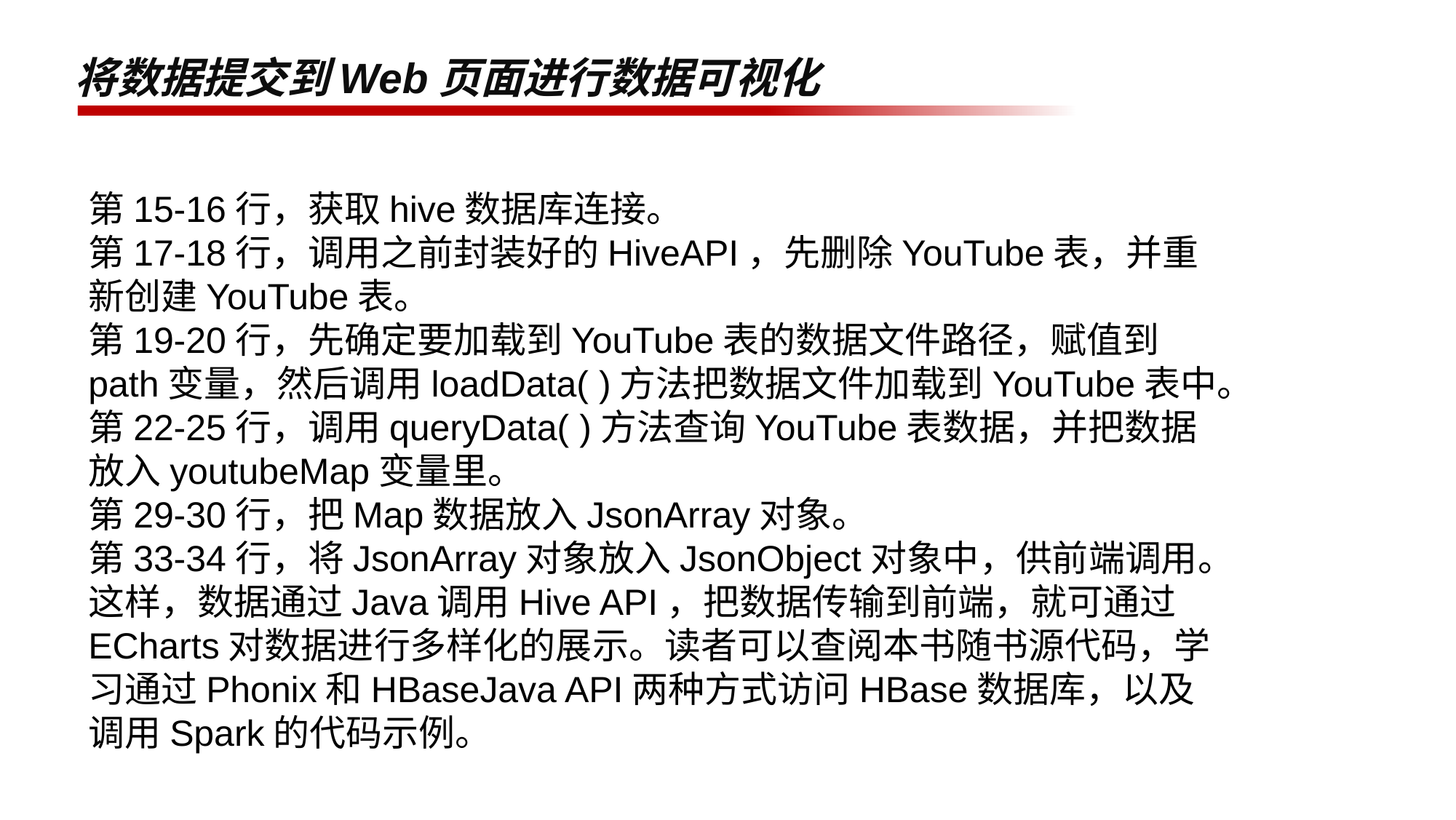

# 将数据提交到Web页面进行数据可视化

第15-16行，获取hive数据库连接。
第17-18行，调用之前封装好的HiveAPI，先删除YouTube表，并重新创建YouTube表。
第19-20行，先确定要加载到YouTube表的数据文件路径，赋值到path变量，然后调用loadData( )方法把数据文件加载到YouTube表中。
第22-25行，调用queryData( )方法查询YouTube表数据，并把数据放入youtubeMap变量里。
第29-30行，把Map数据放入JsonArray对象。
第33-34行，将JsonArray对象放入JsonObject对象中，供前端调用。
这样，数据通过Java调用Hive API，把数据传输到前端，就可通过ECharts对数据进行多样化的展示。读者可以查阅本书随书源代码，学习通过Phonix和HBaseJava API两种方式访问HBase数据库，以及调用Spark的代码示例。